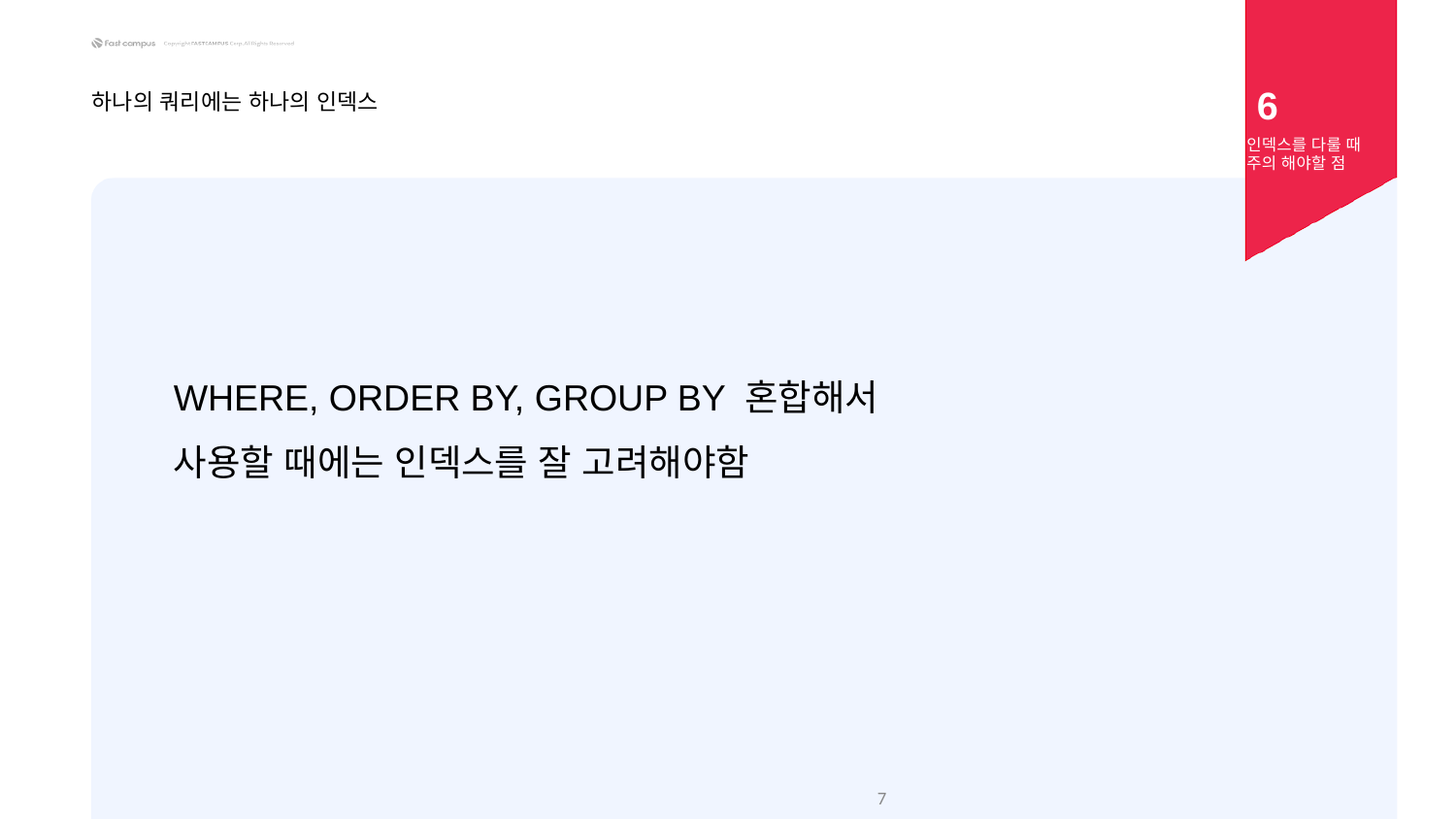

6
하나의 쿼리에는 하나의 인덱스
인덱스를 다룰 때 주의 해야할 점
WHERE, ORDER BY, GROUP BY 혼합해서
사용할 때에는 인덱스를 잘 고려해야함
7